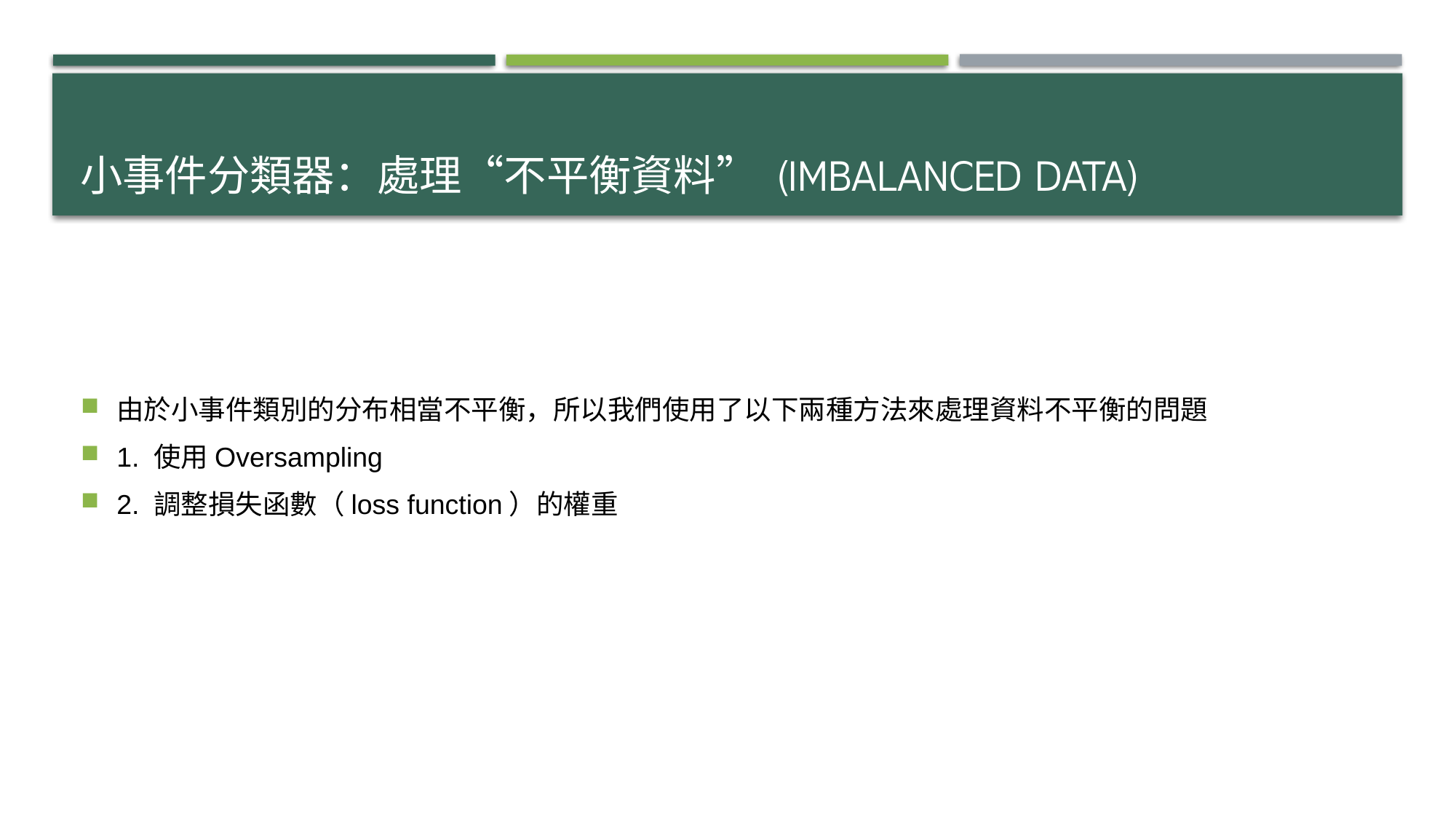

# 小事件分類器：處理“不平衡資料” (Imbalanced Data)
由於小事件類別的分布相當不平衡，所以我們使用了以下兩種方法來處理資料不平衡的問題
1. 使用Oversampling
2. 調整損失函數（loss function）的權重